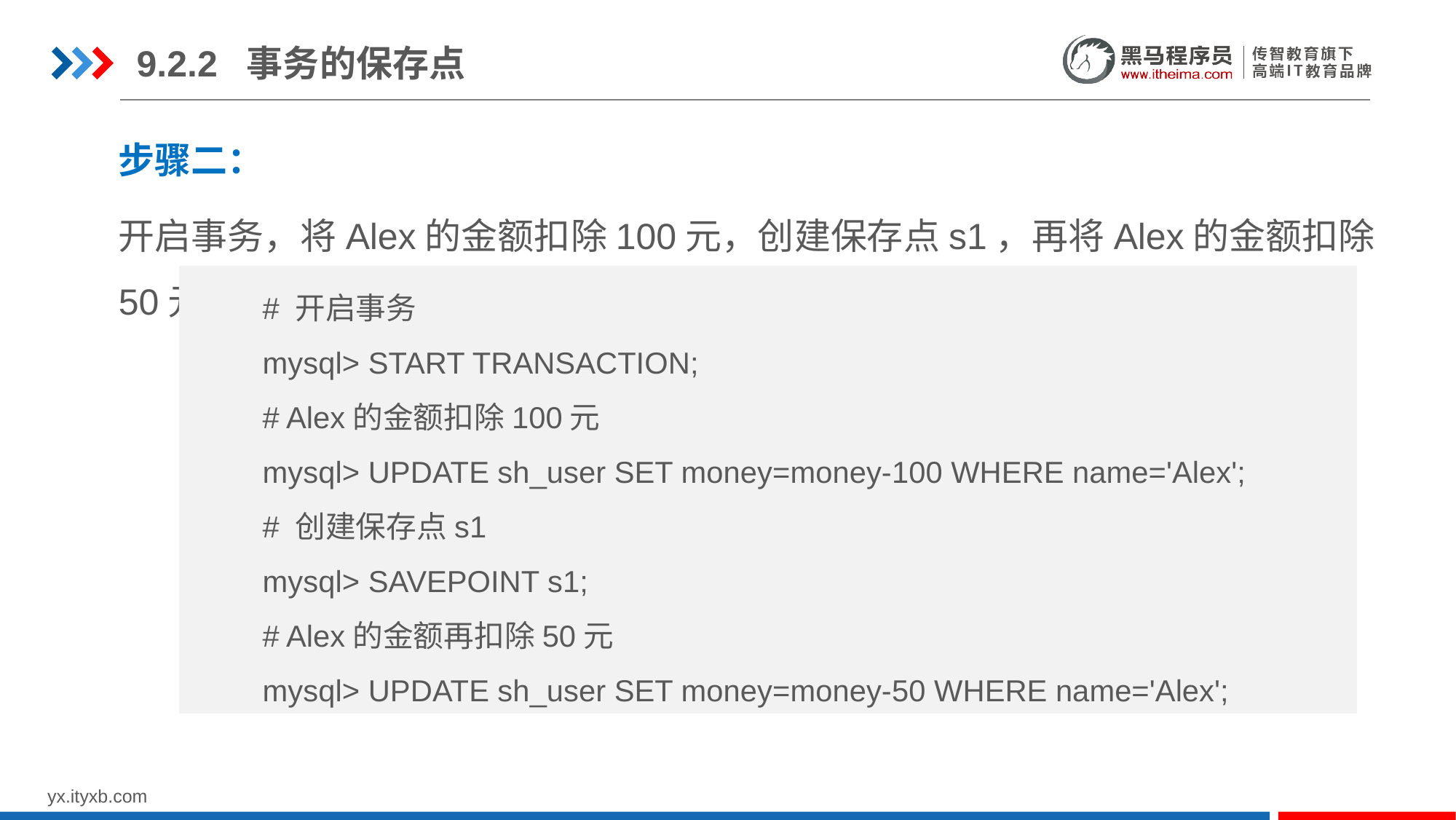

9.2.2  事务的保存点
步骤二：
开启事务，将Alex的金额扣除100元，创建保存点s1，再将Alex的金额扣除50元：
# 开启事务
mysql> START TRANSACTION;
# Alex的金额扣除100元
mysql> UPDATE sh_user SET money=money-100 WHERE name='Alex';
# 创建保存点s1
mysql> SAVEPOINT s1;
# Alex的金额再扣除50元
mysql> UPDATE sh_user SET money=money-50 WHERE name='Alex';